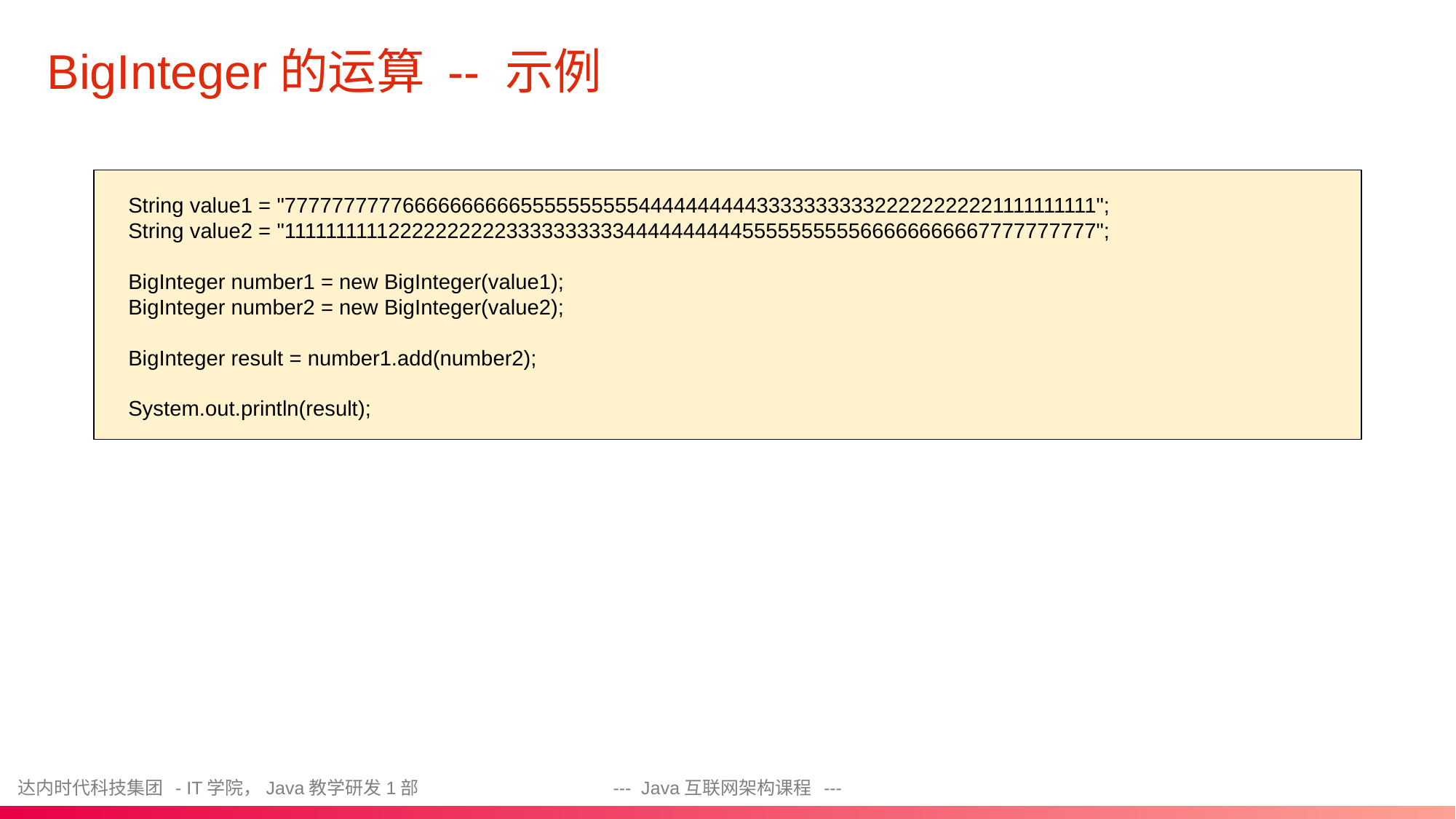

# BigInteger的运算 -- 示例
String value1 = "7777777777666666666655555555554444444444333333333322222222221111111111";
String value2 = "1111111111222222222233333333334444444444555555555566666666667777777777";

BigInteger number1 = new BigInteger(value1);
BigInteger number2 = new BigInteger(value2);

BigInteger result = number1.add(number2);

System.out.println(result);